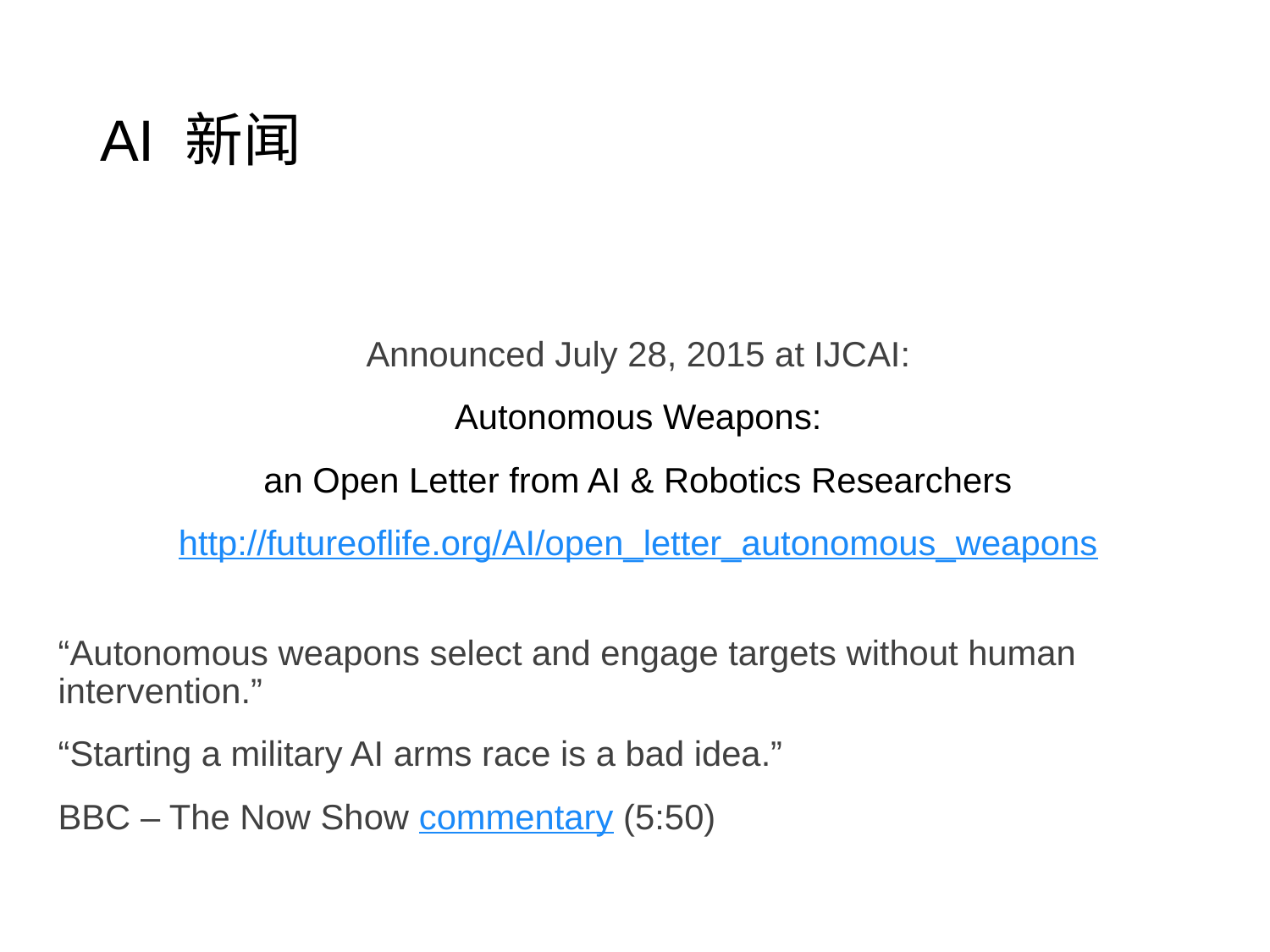

# AI 新闻

Announced July 28, 2015 at IJCAI:
Autonomous Weapons:
an Open Letter from AI & Robotics Researchers
http://futureoflife.org/AI/open_letter_autonomous_weapons

“Autonomous weapons select and engage targets without human intervention.”
“Starting a military AI arms race is a bad idea.”
BBC – The Now Show commentary (5:50)